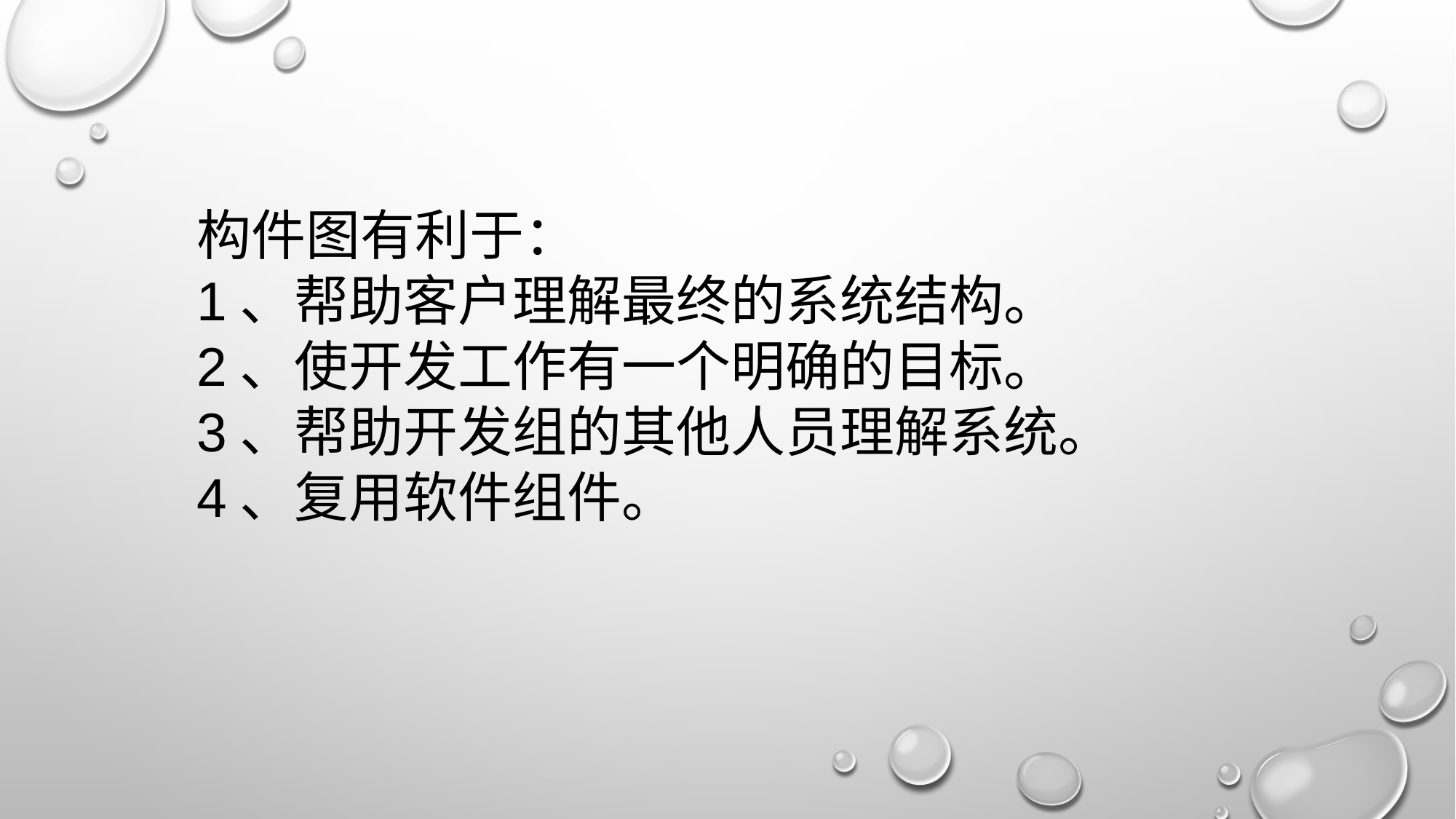

构件图有利于：
1、帮助客户理解最终的系统结构。
2、使开发工作有一个明确的目标。
3、帮助开发组的其他人员理解系统。
4、复用软件组件。